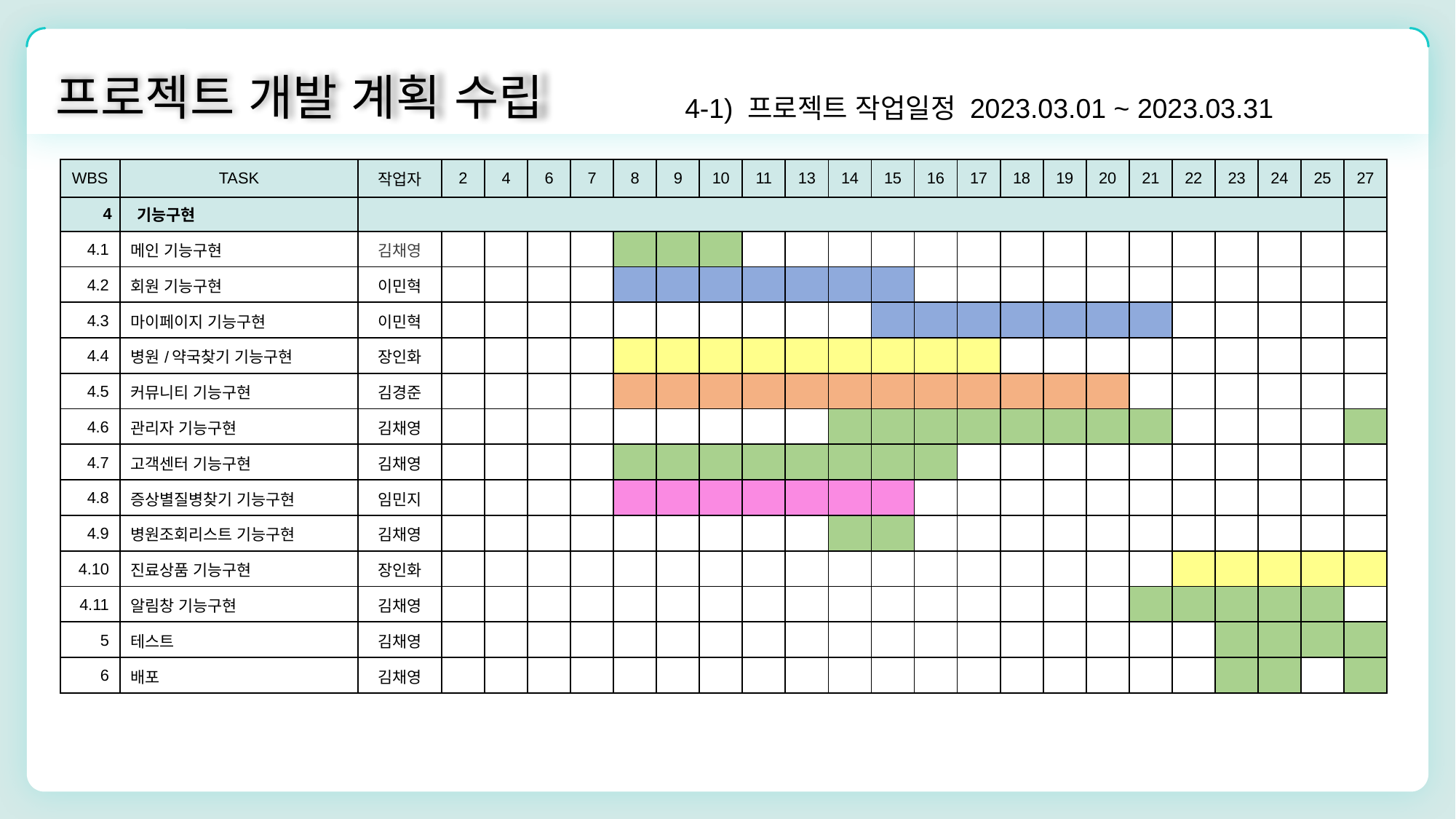

프로젝트 개발 계획 수립
4-1) 프로젝트 작업일정 2023.03.01 ~ 2023.03.31
| WBS | TASK | 작업자 | 2 | 4 | 6 | 7 | 8 | 9 | 10 | 11 | 13 | 14 | 15 | 16 | 17 | 18 | 19 | 20 | 21 | 22 | 23 | 24 | 25 | 27 |
| --- | --- | --- | --- | --- | --- | --- | --- | --- | --- | --- | --- | --- | --- | --- | --- | --- | --- | --- | --- | --- | --- | --- | --- | --- |
| 4 | 기능구현 |  |  |  |  |  |  |  |  |  |  |  |  |  |  |  |  |  |  |  |  |  |  |  |
| 4.1 | 메인 기능구현 | 김채영 |  |  |  |  |  |  |  |  |  |  |  |  |  |  |  |  |  |  |  |  |  |  |
| 4.2 | 회원 기능구현 | 이민혁 |  |  |  |  |  |  |  |  |  |  |  |  |  |  |  |  |  |  |  |  |  |  |
| 4.3 | 마이페이지 기능구현 | 이민혁 |  |  |  |  |  |  |  |  |  |  |  |  |  |  |  |  |  |  |  |  |  |  |
| 4.4 | 병원/약국찾기 기능구현 | 장인화 |  |  |  |  |  |  |  |  |  |  |  |  |  |  |  |  |  |  |  |  |  |  |
| 4.5 | 커뮤니티 기능구현 | 김경준 |  |  |  |  |  |  |  |  |  |  |  |  |  |  |  |  |  |  |  |  |  |  |
| 4.6 | 관리자 기능구현 | 김채영 |  |  |  |  |  |  |  |  |  |  |  |  |  |  |  |  |  |  |  |  |  |  |
| 4.7 | 고객센터 기능구현 | 김채영 |  |  |  |  |  |  |  |  |  |  |  |  |  |  |  |  |  |  |  |  |  |  |
| 4.8 | 증상별질병찾기 기능구현 | 임민지 |  |  |  |  |  |  |  |  |  |  |  |  |  |  |  |  |  |  |  |  |  |  |
| 4.9 | 병원조회리스트 기능구현 | 김채영 |  |  |  |  |  |  |  |  |  |  |  |  |  |  |  |  |  |  |  |  |  |  |
| 4.10 | 진료상품 기능구현 | 장인화 |  |  |  |  |  |  |  |  |  |  |  |  |  |  |  |  |  |  |  |  |  |  |
| 4.11 | 알림창 기능구현 | 김채영 |  |  |  |  |  |  |  |  |  |  |  |  |  |  |  |  |  |  |  |  |  |  |
| 5 | 테스트 | 김채영 |  |  |  |  |  |  |  |  |  |  |  |  |  |  |  |  |  |  |  |  |  |  |
| 6 | 배포 | 김채영 |  |  |  |  |  |  |  |  |  |  |  |  |  |  |  |  |  |  |  |  |  |  |